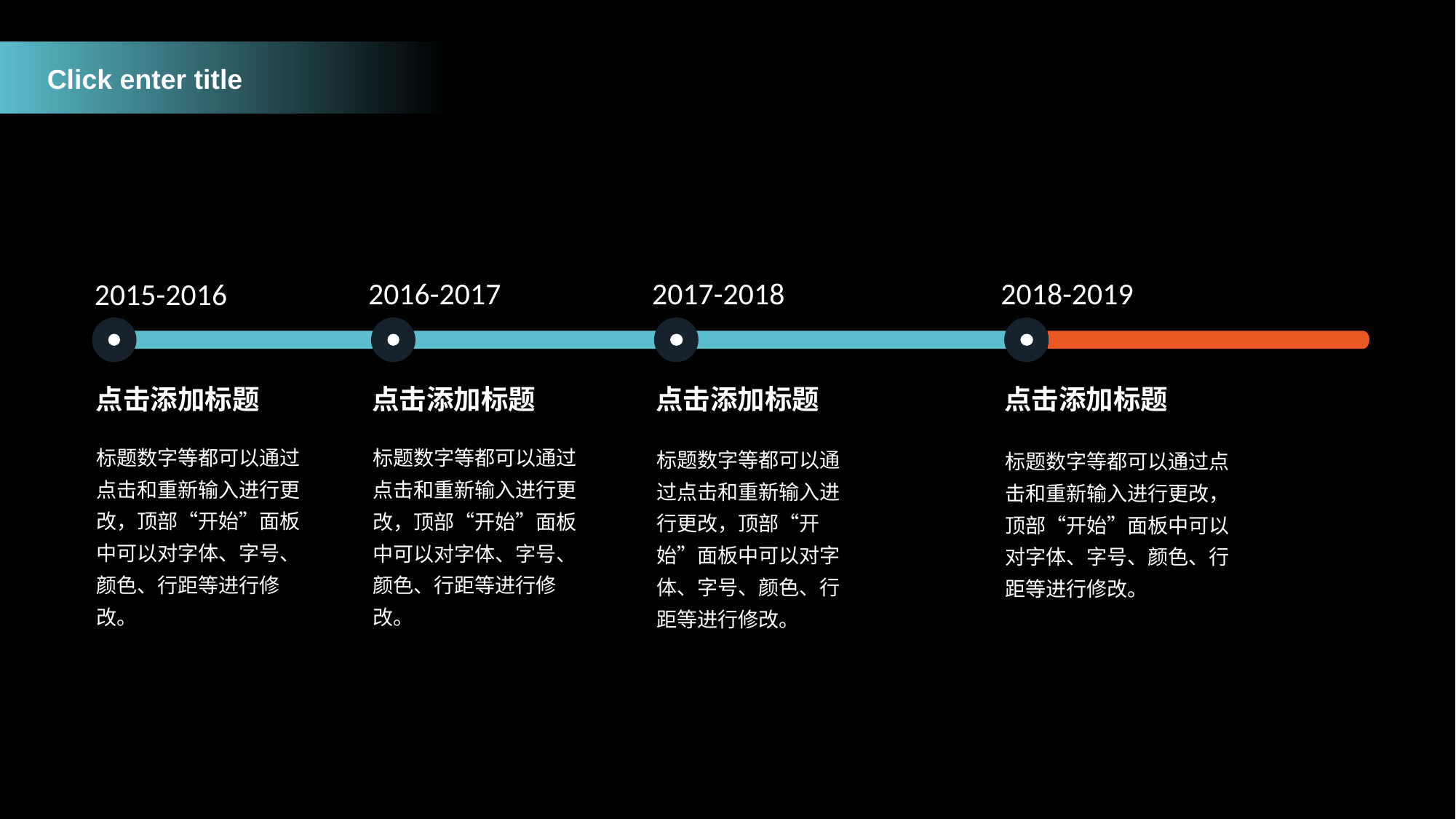

Click enter title
2016-2017
2017-2018
2018-2019
2015-2016

点击添加标题
标题数字等都可以通过点击和重新输入进行更改，顶部“开始”面板中可以对字体、字号、颜色、行距等进行修改。
点击添加标题
标题数字等都可以通过点击和重新输入进行更改，顶部“开始”面板中可以对字体、字号、颜色、行距等进行修改。
点击添加标题
标题数字等都可以通过点击和重新输入进行更改，顶部“开始”面板中可以对字体、字号、颜色、行距等进行修改。
点击添加标题
标题数字等都可以通过点击和重新输入进行更改，顶部“开始”面板中可以对字体、字号、颜色、行距等进行修改。